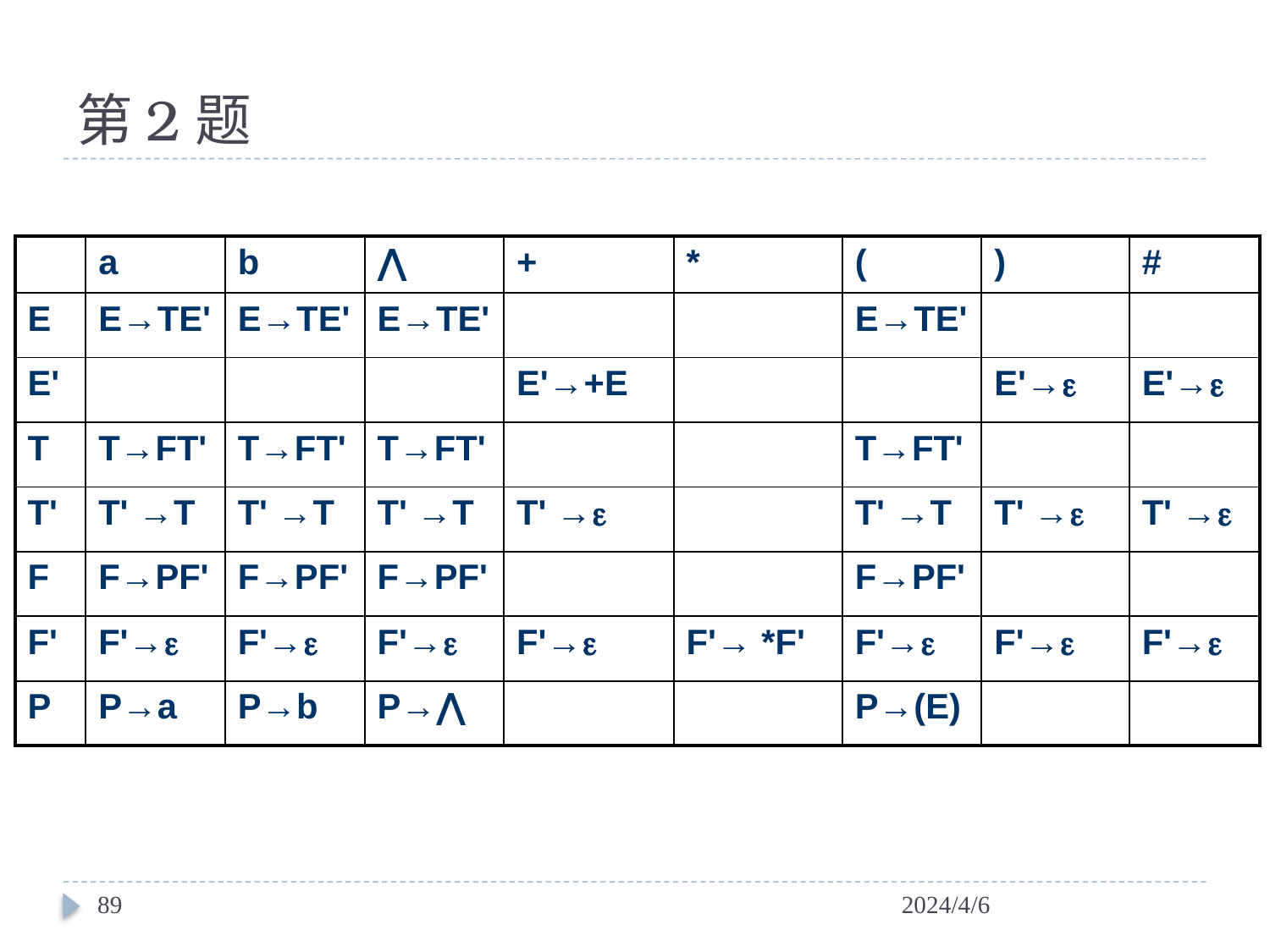

# 第2题
|  | a | b | ⋀ | + | \* | ( | ) | # |
| --- | --- | --- | --- | --- | --- | --- | --- | --- |
| E | E→TE' | E→TE' | E→TE' |  |  | E→TE' |  |  |
| E' |  |  |  | E'→+E |  |  | E'→ε | E'→ε |
| T | T→FT' | T→FT' | T→FT' |  |  | T→FT' |  |  |
| T' | T' →T | T' →T | T' →T | T' →ε |  | T' →T | T' →ε | T' →ε |
| F | F→PF' | F→PF' | F→PF' |  |  | F→PF' |  |  |
| F' | F'→ε | F'→ε | F'→ε | F'→ε | F'→ \*F' | F'→ε | F'→ε | F'→ε |
| P | P→a | P→b | P→⋀ |  |  | P→(E) |  |  |
89
2024/4/6